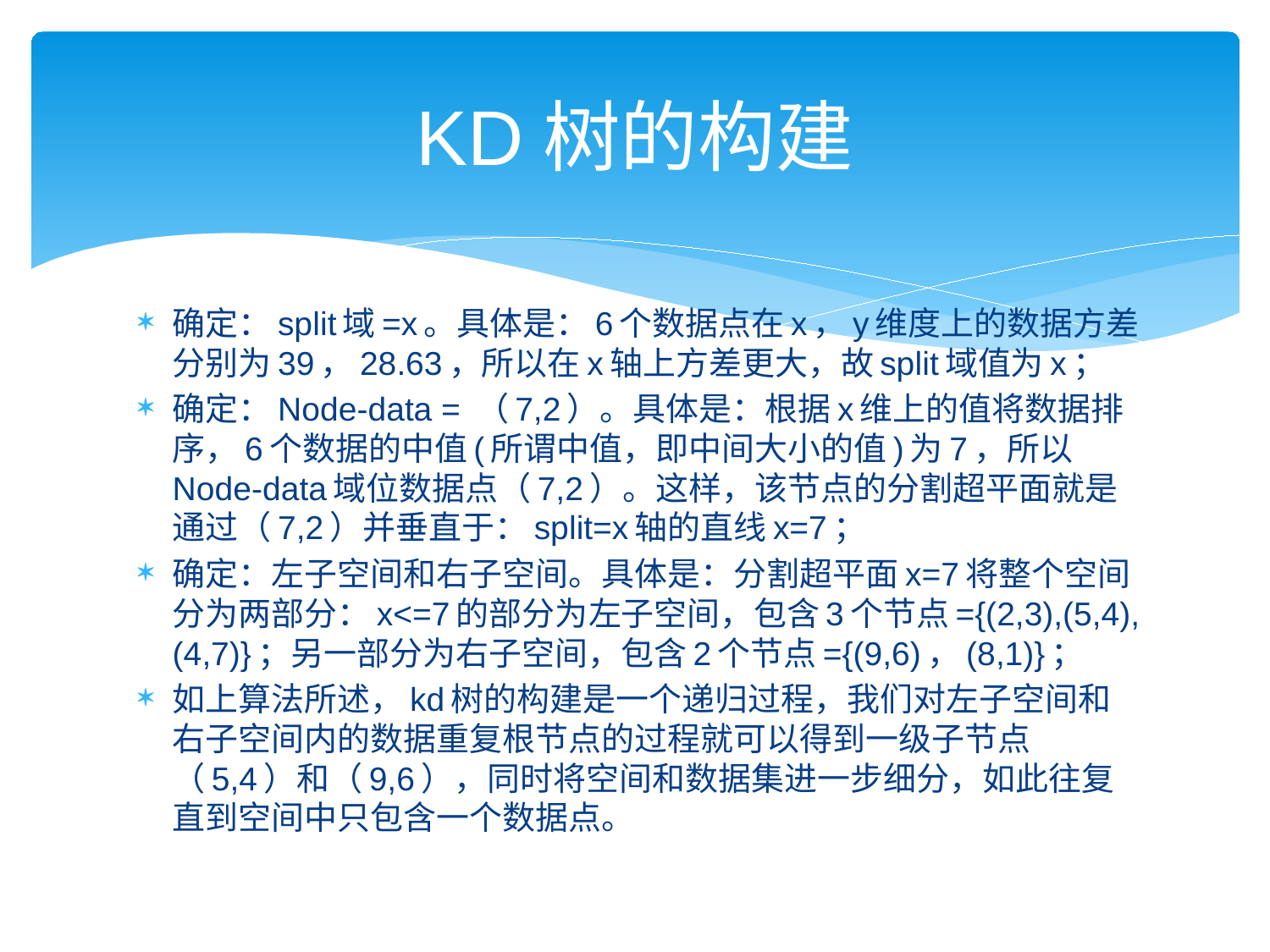

# KD树的构建
确定：split域=x。具体是：6个数据点在x，y维度上的数据方差分别为39，28.63，所以在x轴上方差更大，故split域值为x；
确定：Node-data = （7,2）。具体是：根据x维上的值将数据排序，6个数据的中值(所谓中值，即中间大小的值)为7，所以Node-data域位数据点（7,2）。这样，该节点的分割超平面就是通过（7,2）并垂直于：split=x轴的直线x=7；
确定：左子空间和右子空间。具体是：分割超平面x=7将整个空间分为两部分：x<=7的部分为左子空间，包含3个节点={(2,3),(5,4),(4,7)}；另一部分为右子空间，包含2个节点={(9,6)，(8,1)}；
如上算法所述，kd树的构建是一个递归过程，我们对左子空间和右子空间内的数据重复根节点的过程就可以得到一级子节点（5,4）和（9,6），同时将空间和数据集进一步细分，如此往复直到空间中只包含一个数据点。